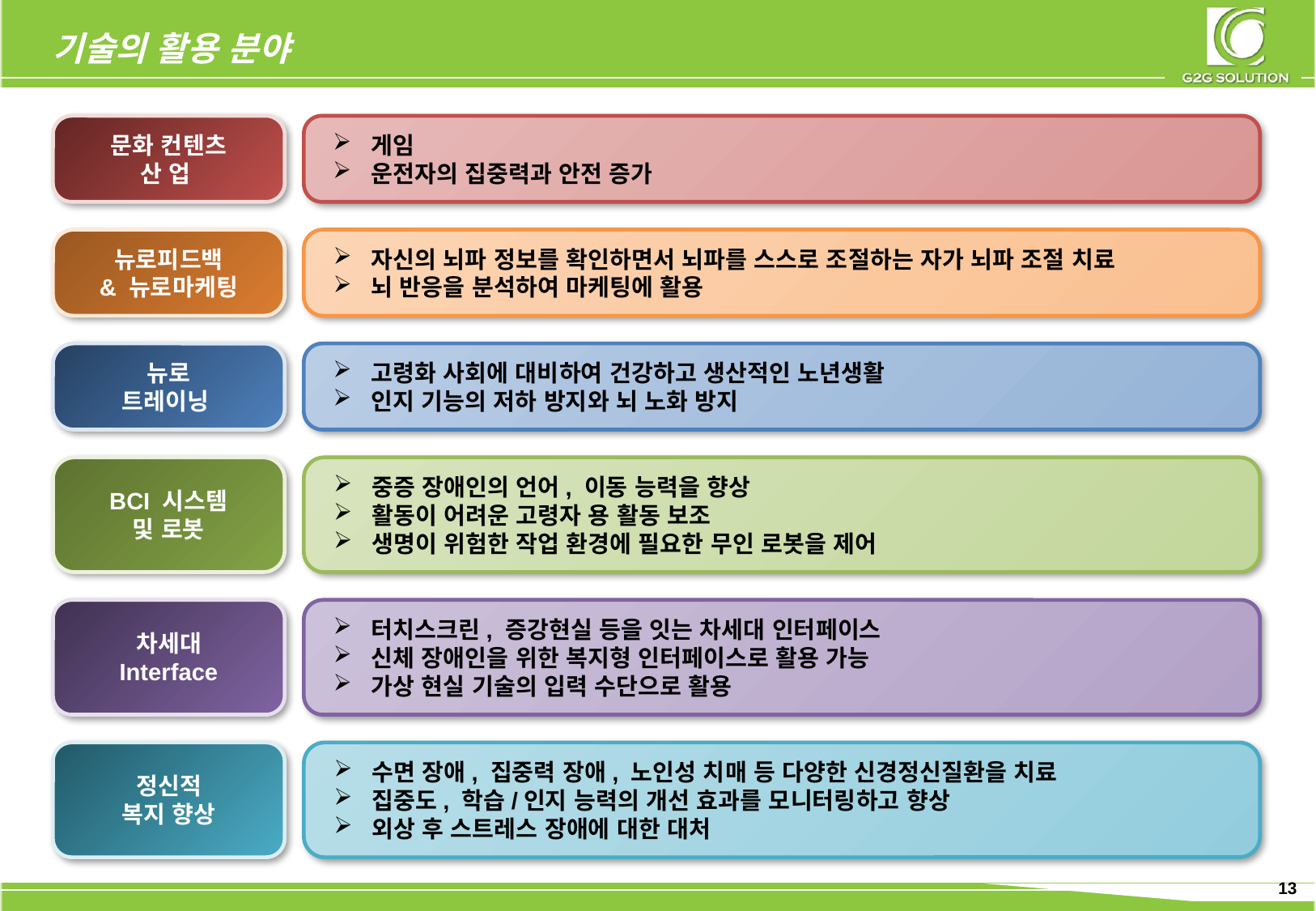

# 기술의 활용 분야
문화 컨텐츠
산 업
게임
운전자의 집중력과 안전 증가
뉴로피드백
& 뉴로마케팅
자신의 뇌파 정보를 확인하면서 뇌파를 스스로 조절하는 자가 뇌파 조절 치료
뇌 반응을 분석하여 마케팅에 활용
뉴로
트레이닝
고령화 사회에 대비하여 건강하고 생산적인 노년생활
인지 기능의 저하 방지와 뇌 노화 방지
BCI 시스템
및 로봇
중증 장애인의 언어, 이동 능력을 향상
활동이 어려운 고령자 용 활동 보조
생명이 위험한 작업 환경에 필요한 무인 로봇을 제어
차세대
Interface
터치스크린, 증강현실 등을 잇는 차세대 인터페이스
신체 장애인을 위한 복지형 인터페이스로 활용 가능
가상 현실 기술의 입력 수단으로 활용
정신적
복지 향상
수면 장애, 집중력 장애, 노인성 치매 등 다양한 신경정신질환을 치료
집중도, 학습/인지 능력의 개선 효과를 모니터링하고 향상
외상 후 스트레스 장애에 대한 대처
13